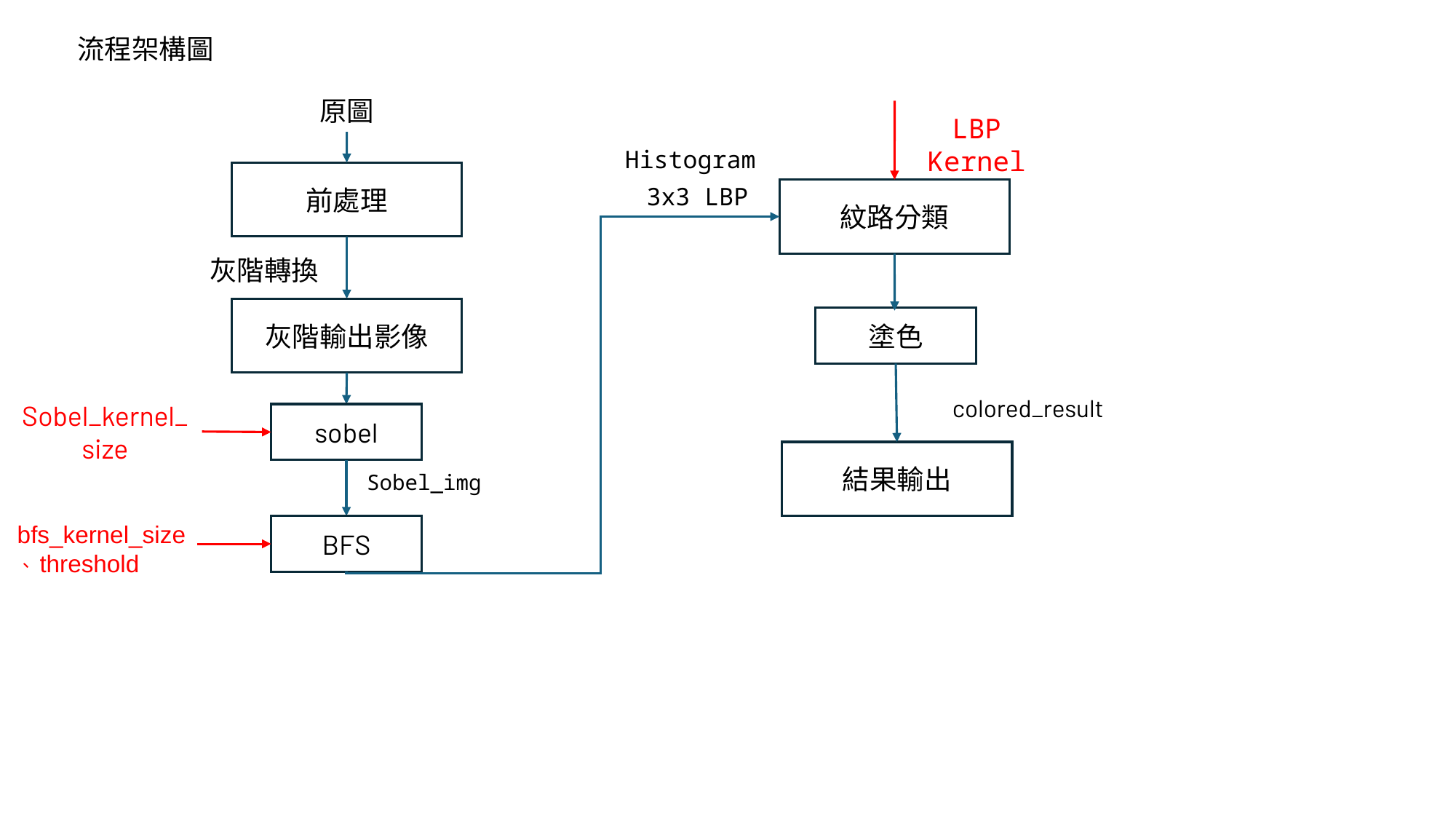

流程架構圖
原圖
LBP Kernel
Histogram
前處理
3x3 LBP
紋路分類
灰階轉換
灰階輸出影像
塗色
colored_result
Sobel_kernel_size
sobel
結果輸出
Sobel_img
bfs_kernel_size、threshold
BFS